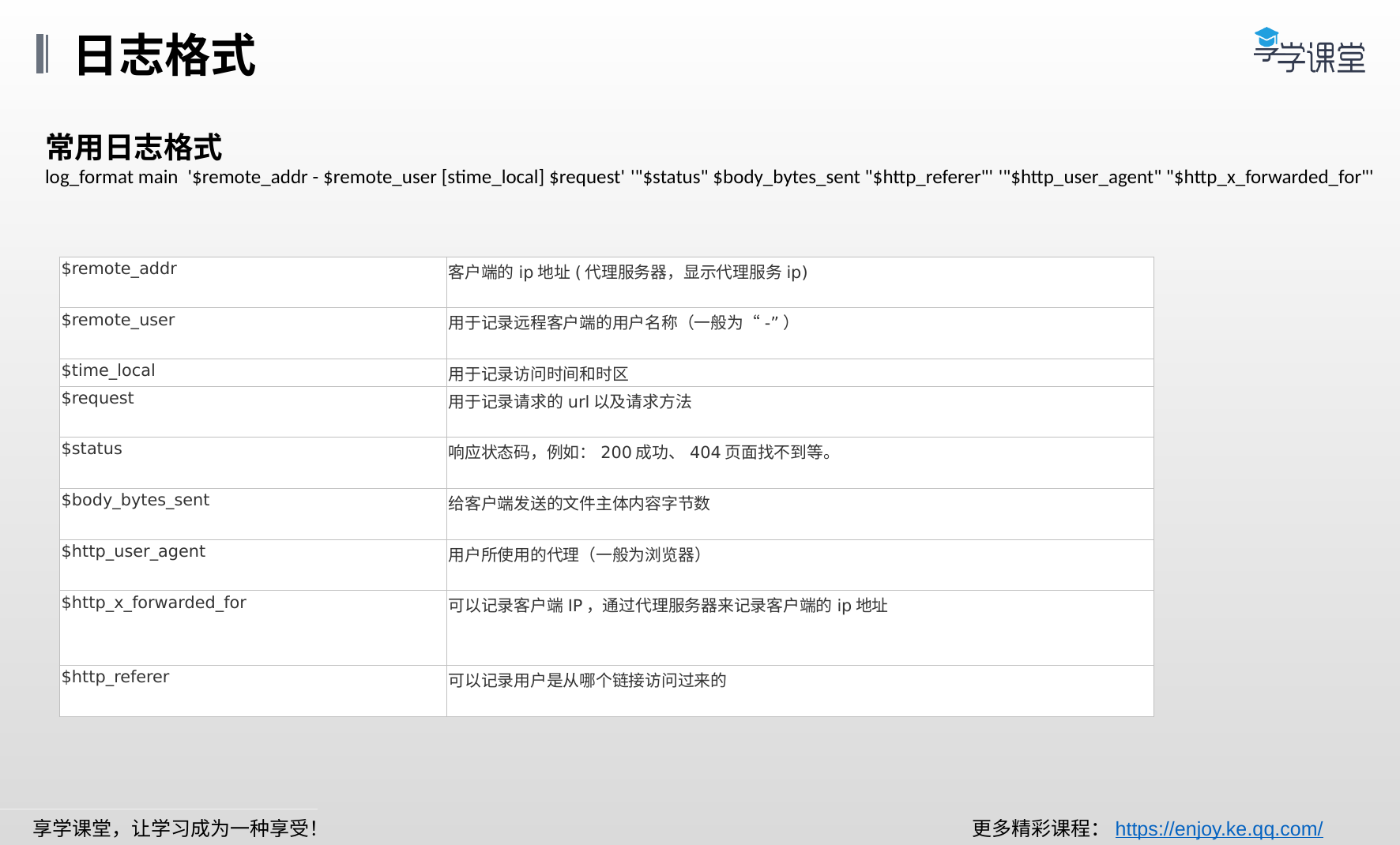

日志格式
常用日志格式
log_format main  '$remote_addr - $remote_user [stime_local] $request' '"$status" $body_bytes_sent "$http_referer"' '"$http_user_agent" "$http_x_forwarded_for"'

| $remote\_addr | 客户端的ip地址(代理服务器，显示代理服务ip) |
| --- | --- |
| $remote\_user | 用于记录远程客户端的用户名称（一般为“-”） |
| $time\_local | 用于记录访问时间和时区 |
| $request | 用于记录请求的url以及请求方法 |
| $status | 响应状态码，例如：200成功、404页面找不到等。 |
| $body\_bytes\_sent | 给客户端发送的文件主体内容字节数 |
| $http\_user\_agent | 用户所使用的代理（一般为浏览器） |
| $http\_x\_forwarded\_for | 可以记录客户端IP，通过代理服务器来记录客户端的ip地址 |
| $http\_referer | 可以记录用户是从哪个链接访问过来的 |